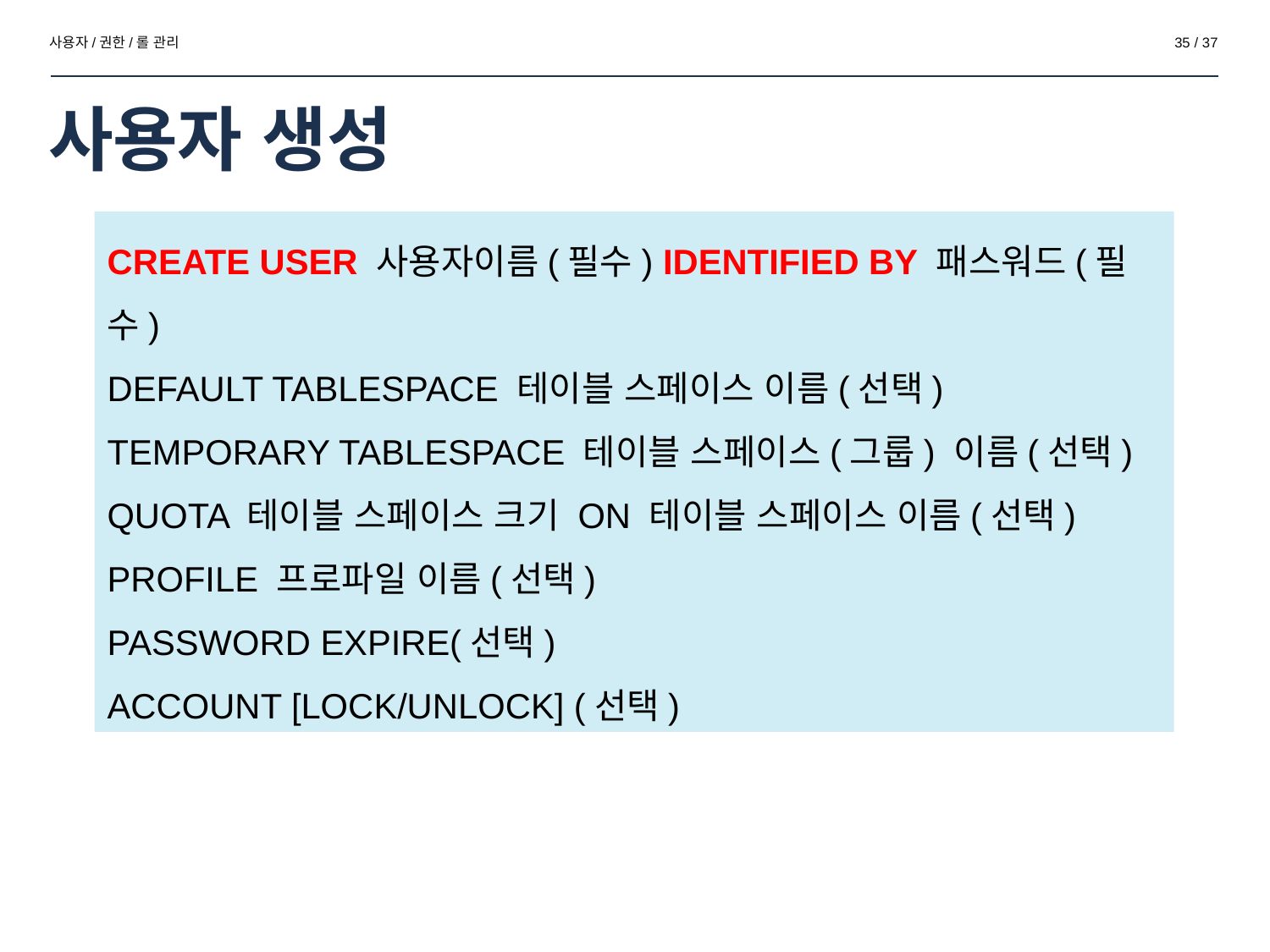

사용자/권한/롤 관리
35 / 37
# 사용자 생성

CREATE USER 사용자이름(필수) IDENTIFIED BY 패스워드(필수)
DEFAULT TABLESPACE 테이블 스페이스 이름(선택)
TEMPORARY TABLESPACE 테이블 스페이스(그룹) 이름(선택)
QUOTA 테이블 스페이스 크기 ON 테이블 스페이스 이름(선택)
PROFILE 프로파일 이름(선택)
PASSWORD EXPIRE(선택)
ACCOUNT [LOCK/UNLOCK] (선택)